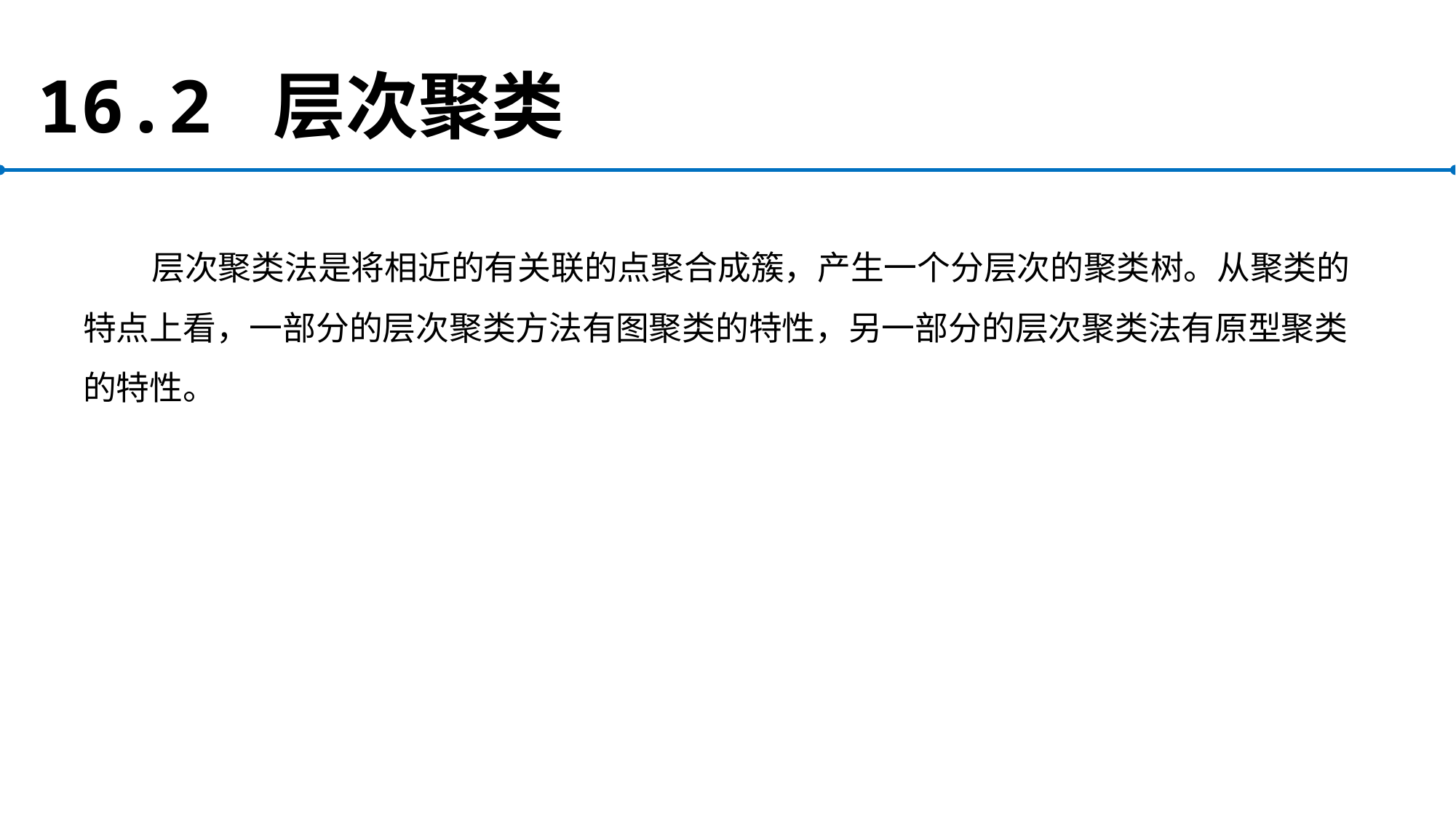

# 16.2 层次聚类
层次聚类法是将相近的有关联的点聚合成簇，产生一个分层次的聚类树。从聚类的特点上看，一部分的层次聚类方法有图聚类的特性，另一部分的层次聚类法有原型聚类的特性。